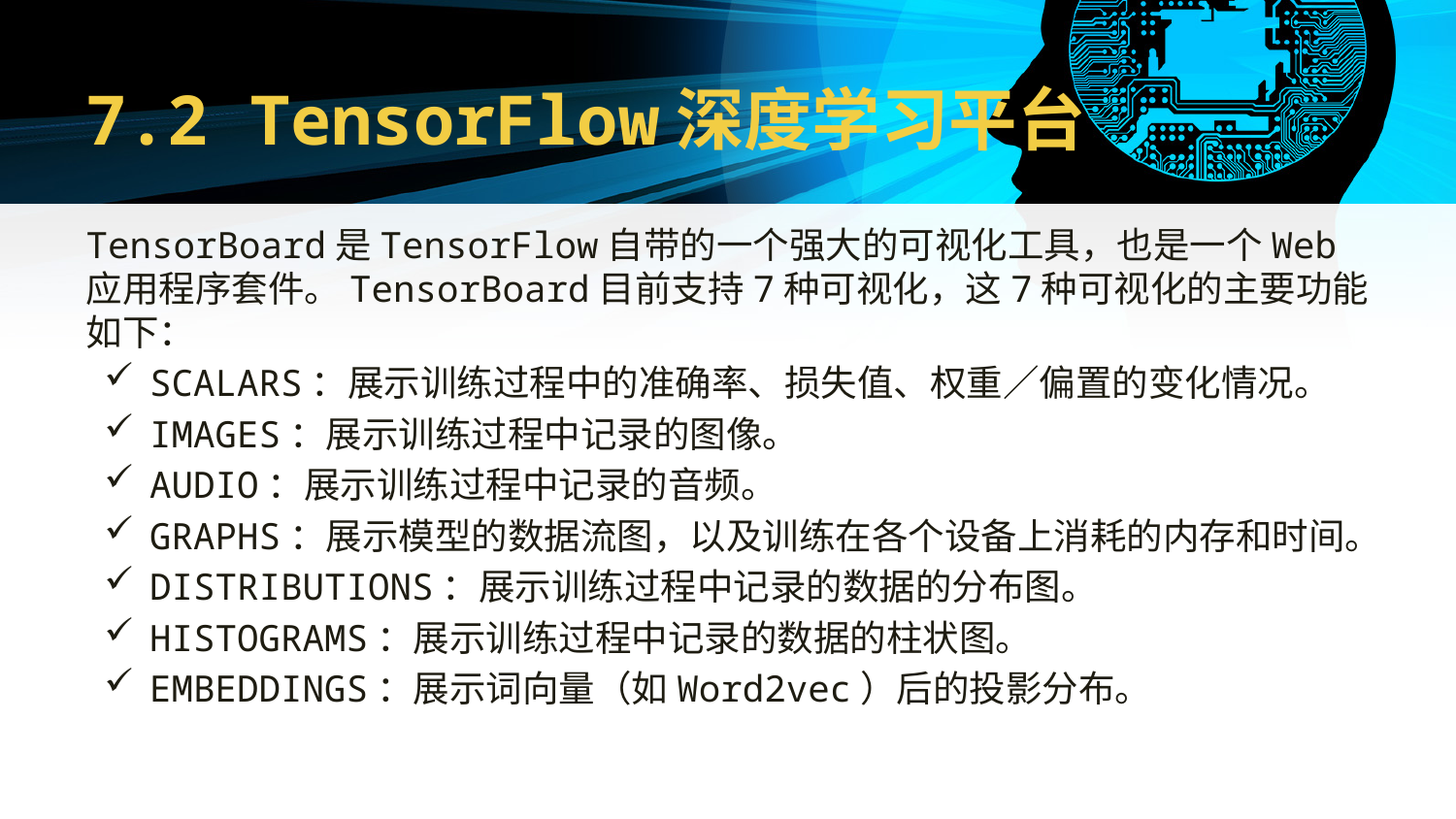

# 7.2 TensorFlow深度学习平台
TensorBoard是TensorFlow自带的一个强大的可视化工具，也是一个Web应用程序套件。TensorBoard目前支持7种可视化，这7种可视化的主要功能如下：
SCALARS：展示训练过程中的准确率、损失值、权重／偏置的变化情况。
IMAGES：展示训练过程中记录的图像。
AUDIO：展示训练过程中记录的音频。
GRAPHS：展示模型的数据流图，以及训练在各个设备上消耗的内存和时间。
DISTRIBUTIONS：展示训练过程中记录的数据的分布图。
HISTOGRAMS：展示训练过程中记录的数据的柱状图。
EMBEDDINGS：展示词向量（如Word2vec）后的投影分布。